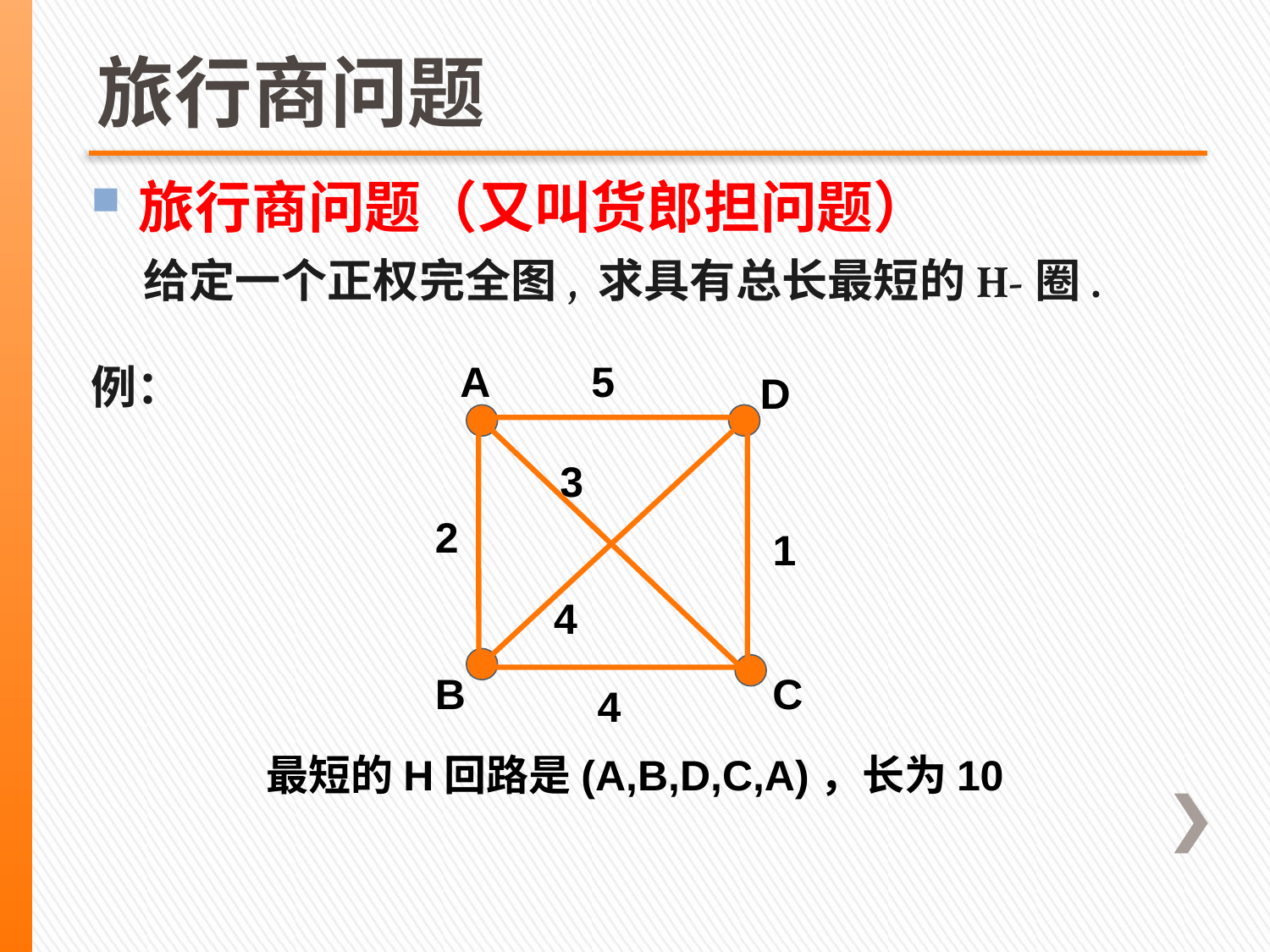

# 旅行商问题
旅行商问题（又叫货郎担问题）
    给定一个正权完全图, 求具有总长最短的H-圈.

例：

5

3
2
1
4

4
A
D
B
C
最短的H回路是(A,B,D,C,A)，长为10